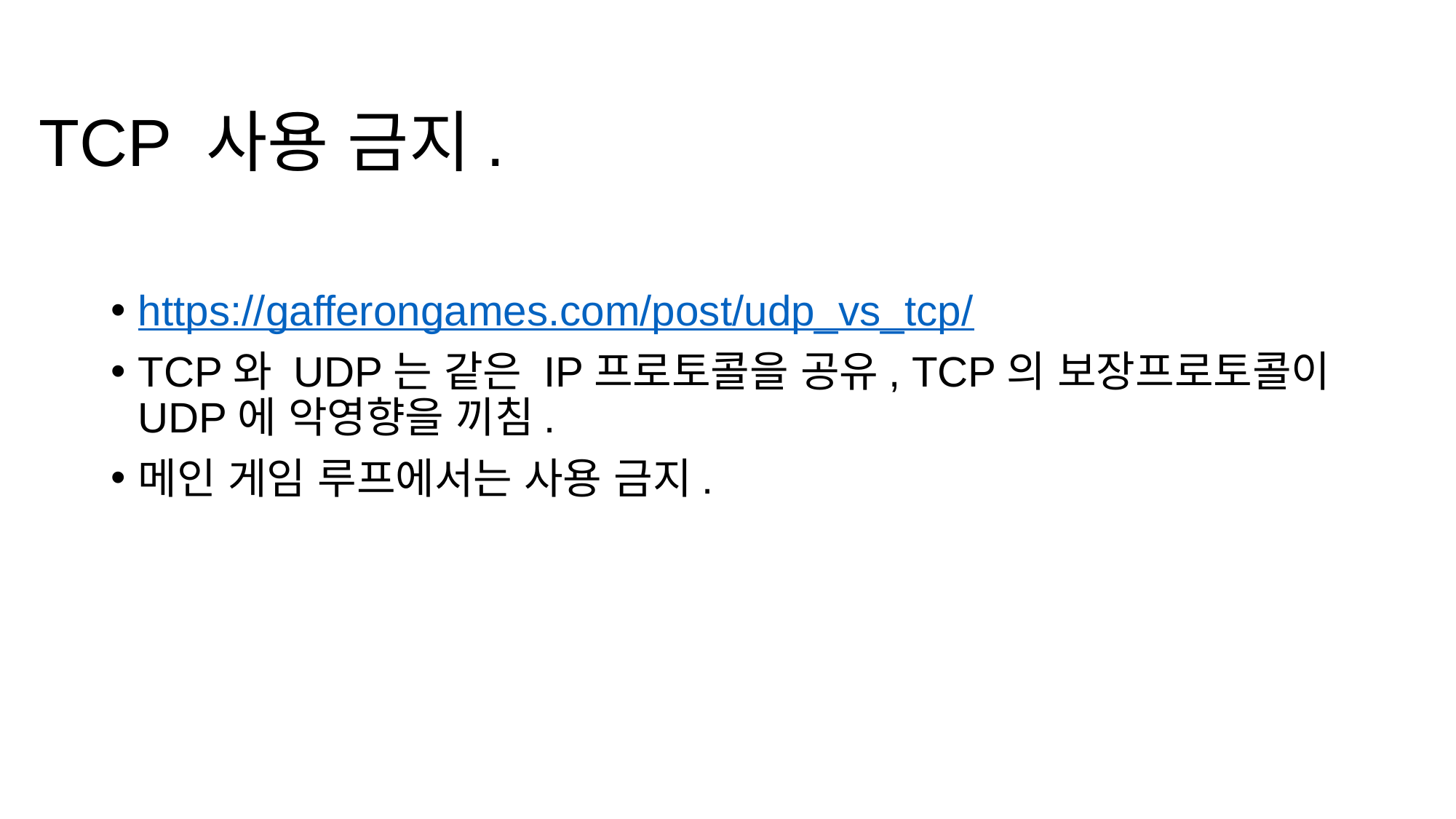

# TCP 사용 금지.

https://gafferongames.com/post/udp_vs_tcp/
TCP와 UDP는 같은 IP프로토콜을 공유, TCP의 보장프로토콜이 UDP에 악영향을 끼침.
메인 게임 루프에서는 사용 금지.